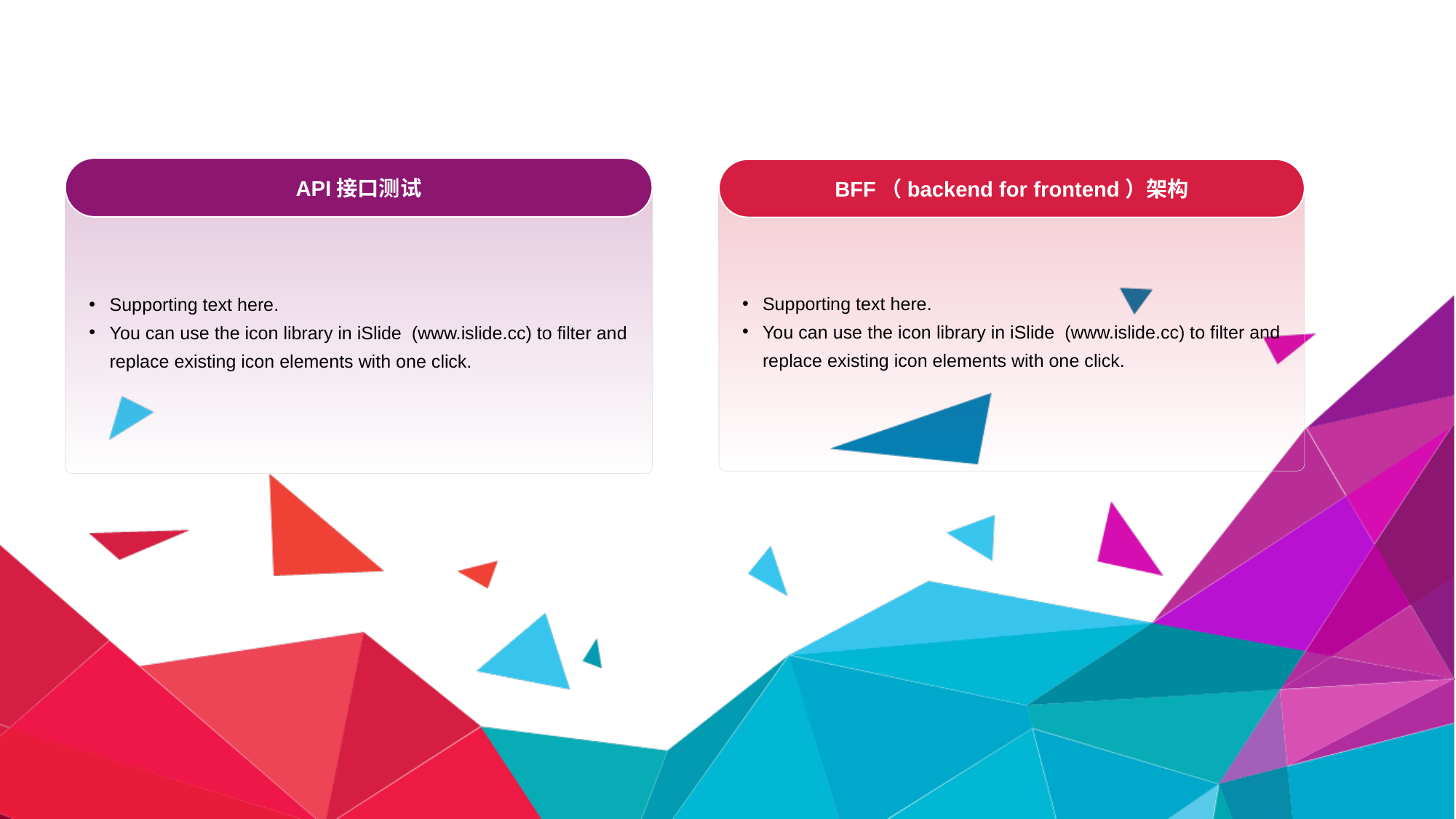

API接口测试
Supporting text here.
You can use the icon library in iSlide  (www.islide.cc) to filter and replace existing icon elements with one click.
BFF（backend for frontend）架构
Supporting text here.
You can use the icon library in iSlide  (www.islide.cc) to filter and replace existing icon elements with one click.